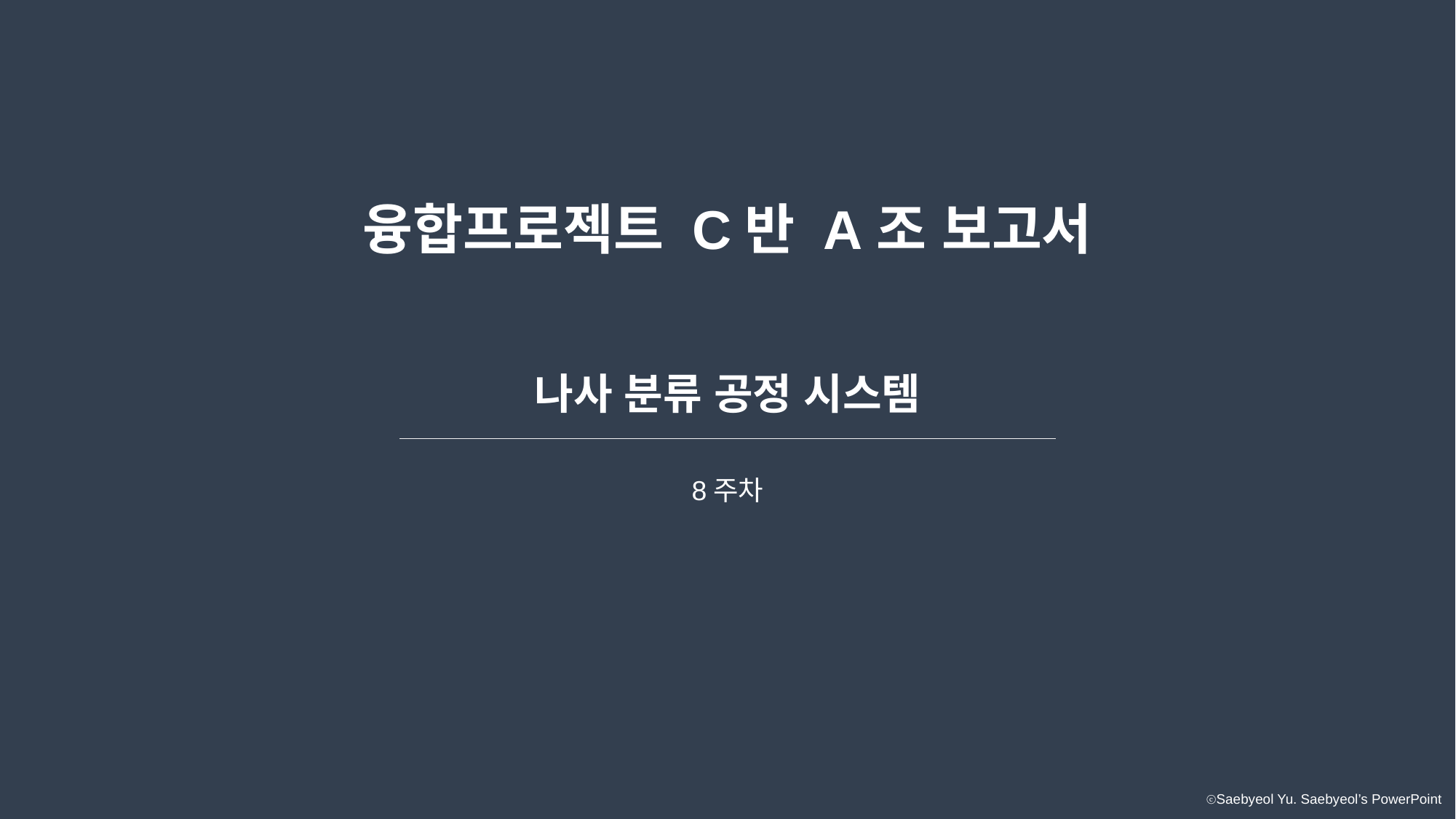

융합프로젝트 C반 A조 보고서
나사 분류 공정 시스템
8주차